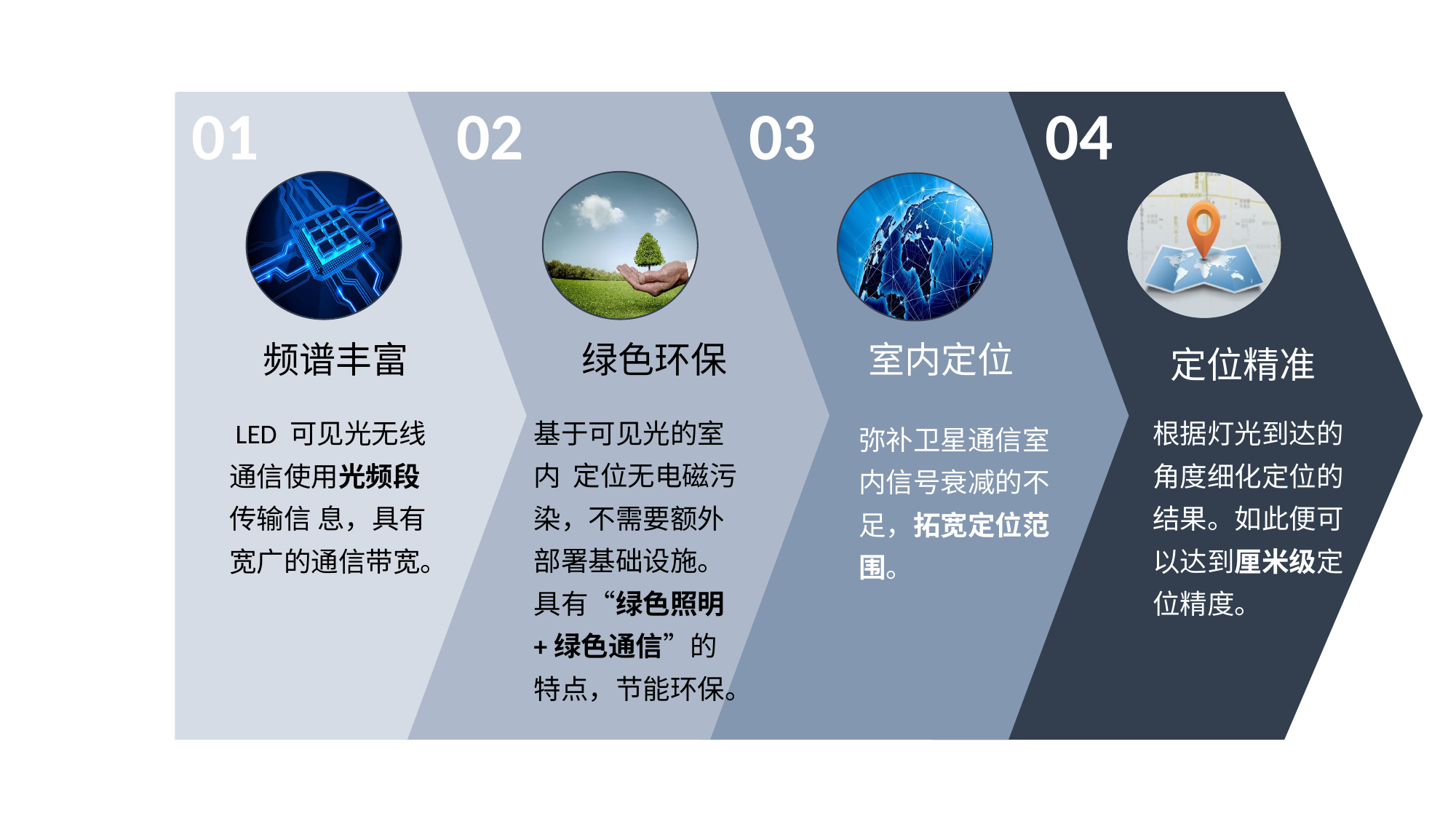

02
03
04
01

室内定位
频谱丰富
绿色环保
定位精准

基于可见光的室内  定位无电磁污染，不需要额外部署基础设施。具有“绿色照明+绿色通信”的特点，节能环保。
 LED 可见光无线通信使用光频段传输信 息，具有宽广的通信带宽。
根据灯光到达的角度细化定位的结果。如此便可以达到厘米级定位精度。
弥补卫星通信室内信号衰减的不足，拓宽定位范围。